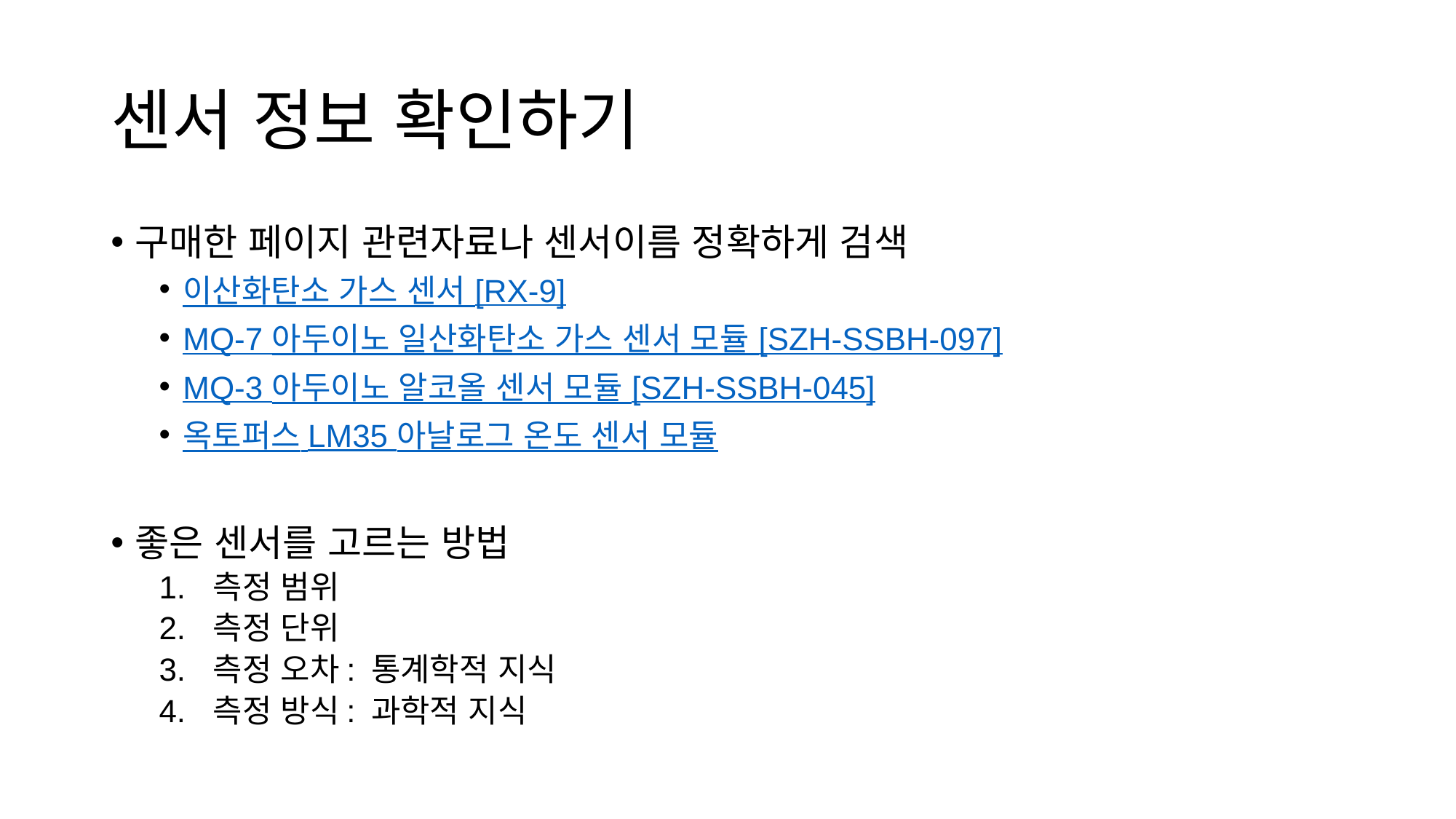

# 센서 정보 확인하기
구매한 페이지 관련자료나 센서이름 정확하게 검색
이산화탄소 가스 센서 [RX-9]
MQ-7 아두이노 일산화탄소 가스 센서 모듈 [SZH-SSBH-097]
MQ-3 아두이노 알코올 센서 모듈 [SZH-SSBH-045]
옥토퍼스 LM35 아날로그 온도 센서 모듈

좋은 센서를 고르는 방법
측정 범위
측정 단위
측정 오차: 통계학적 지식
측정 방식: 과학적 지식